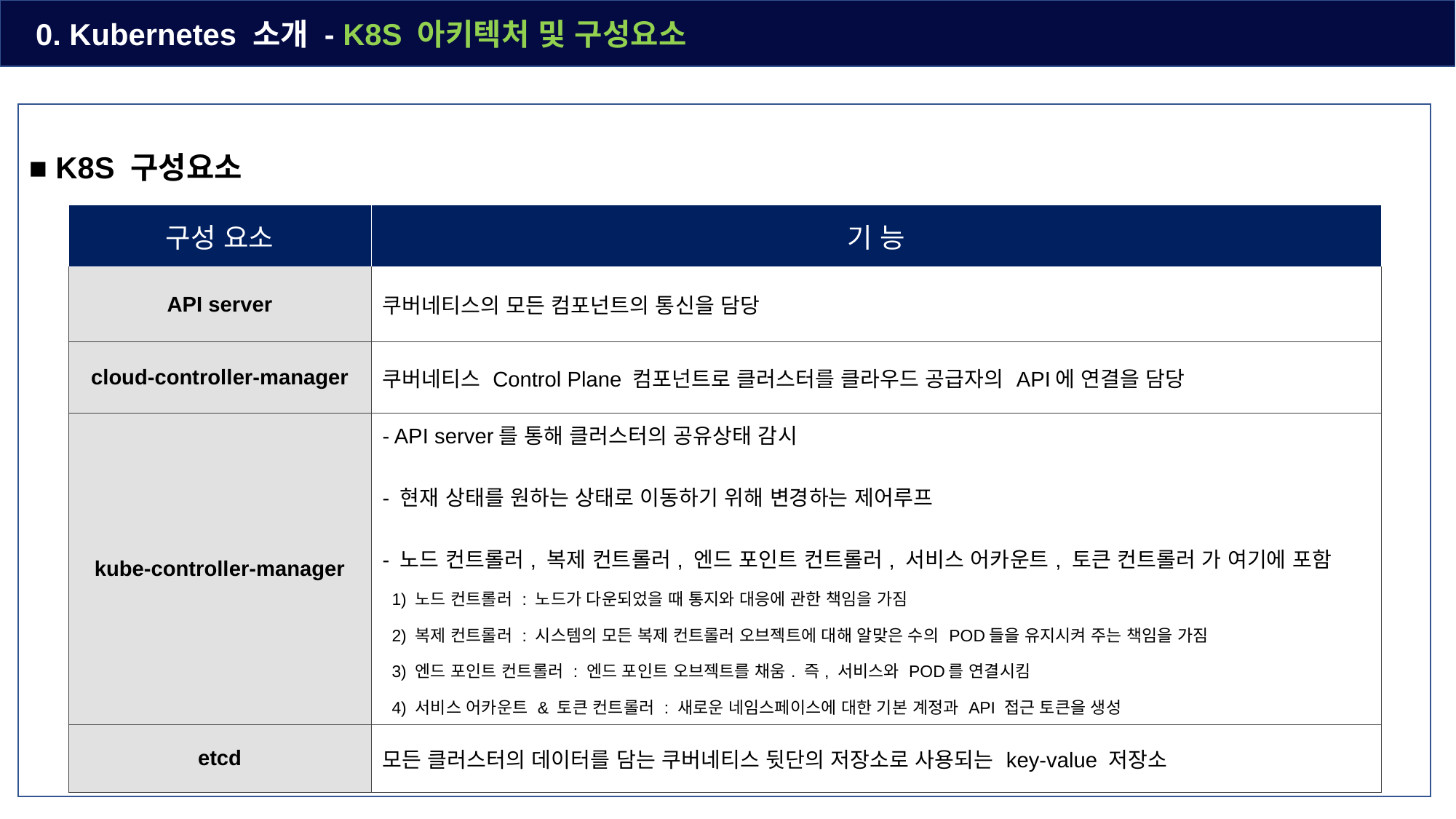

0. Kubernetes 소개 - K8S 아키텍처 및 구성요소
■ K8S 구성요소

| 구성 요소 | 기 능 |
| --- | --- |
| API server | 쿠버네티스의 모든 컴포넌트의 통신을 담당 |
| cloud-controller-manager | 쿠버네티스 Control Plane 컴포넌트로 클러스터를 클라우드 공급자의 API에 연결을 담당 |
| kube-controller-manager | - API server를 통해 클러스터의 공유상태 감시 - 현재 상태를 원하는 상태로 이동하기 위해 변경하는 제어루프 - 노드 컨트롤러, 복제 컨트롤러, 엔드 포인트 컨트롤러, 서비스 어카운트, 토큰 컨트롤러 가 여기에 포함 1) 노드 컨트롤러 : 노드가 다운되었을 때 통지와 대응에 관한 책임을 가짐 2) 복제 컨트롤러 : 시스템의 모든 복제 컨트롤러 오브젝트에 대해 알맞은 수의 POD들을 유지시켜 주는 책임을 가짐 3) 엔드 포인트 컨트롤러 : 엔드 포인트 오브젝트를 채움. 즉, 서비스와 POD를 연결시킴 4) 서비스 어카운트 & 토큰 컨트롤러 : 새로운 네임스페이스에 대한 기본 계정과 API 접근 토큰을 생성 |
| etcd | 모든 클러스터의 데이터를 담는 쿠버네티스 뒷단의 저장소로 사용되는 key-value 저장소 |